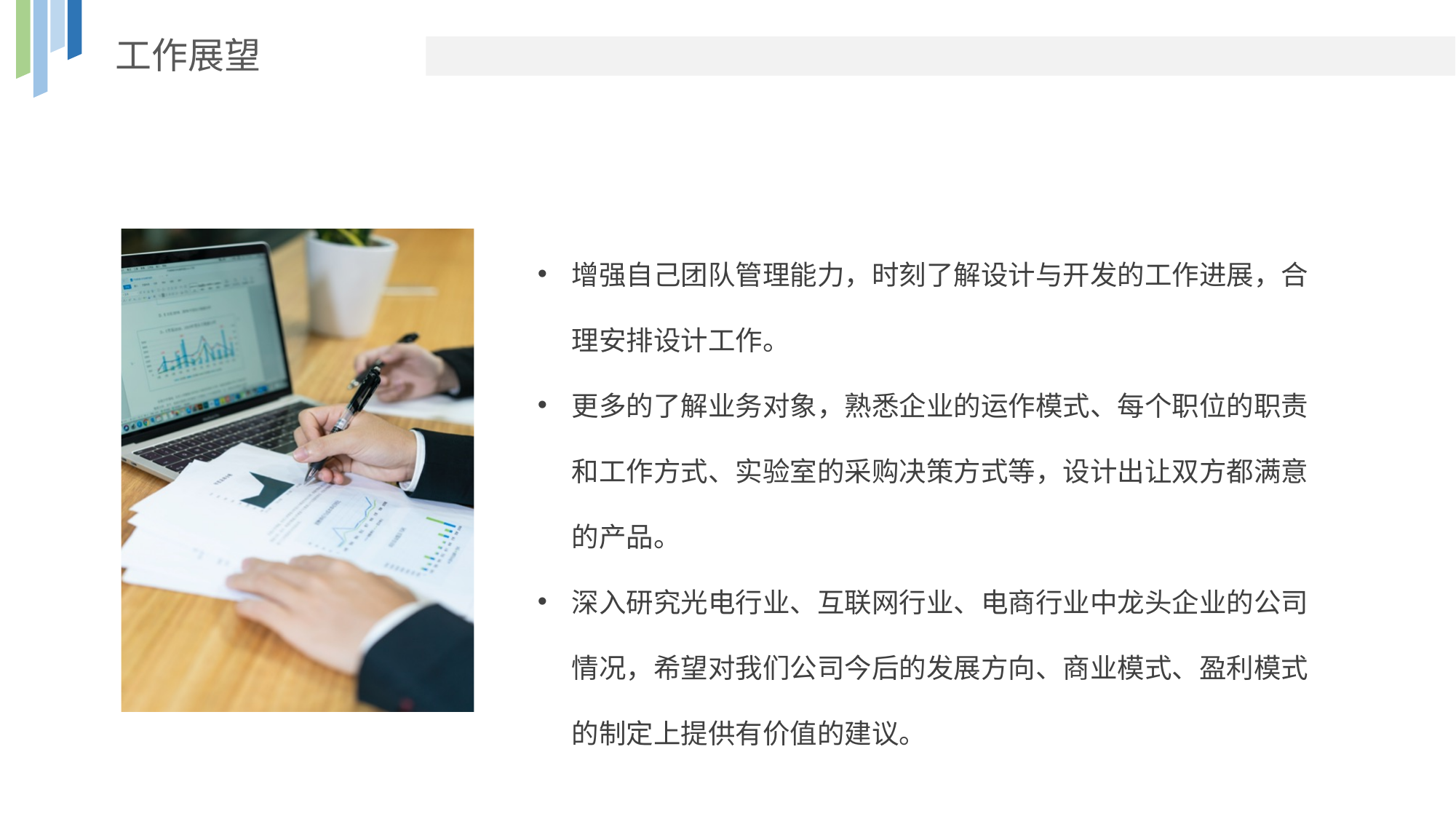

工作展望
增强自己团队管理能力，时刻了解设计与开发的工作进展，合理安排设计工作。
更多的了解业务对象，熟悉企业的运作模式、每个职位的职责和工作方式、实验室的采购决策方式等，设计出让双方都满意的产品。
深入研究光电行业、互联网行业、电商行业中龙头企业的公司情况，希望对我们公司今后的发展方向、商业模式、盈利模式的制定上提供有价值的建议。